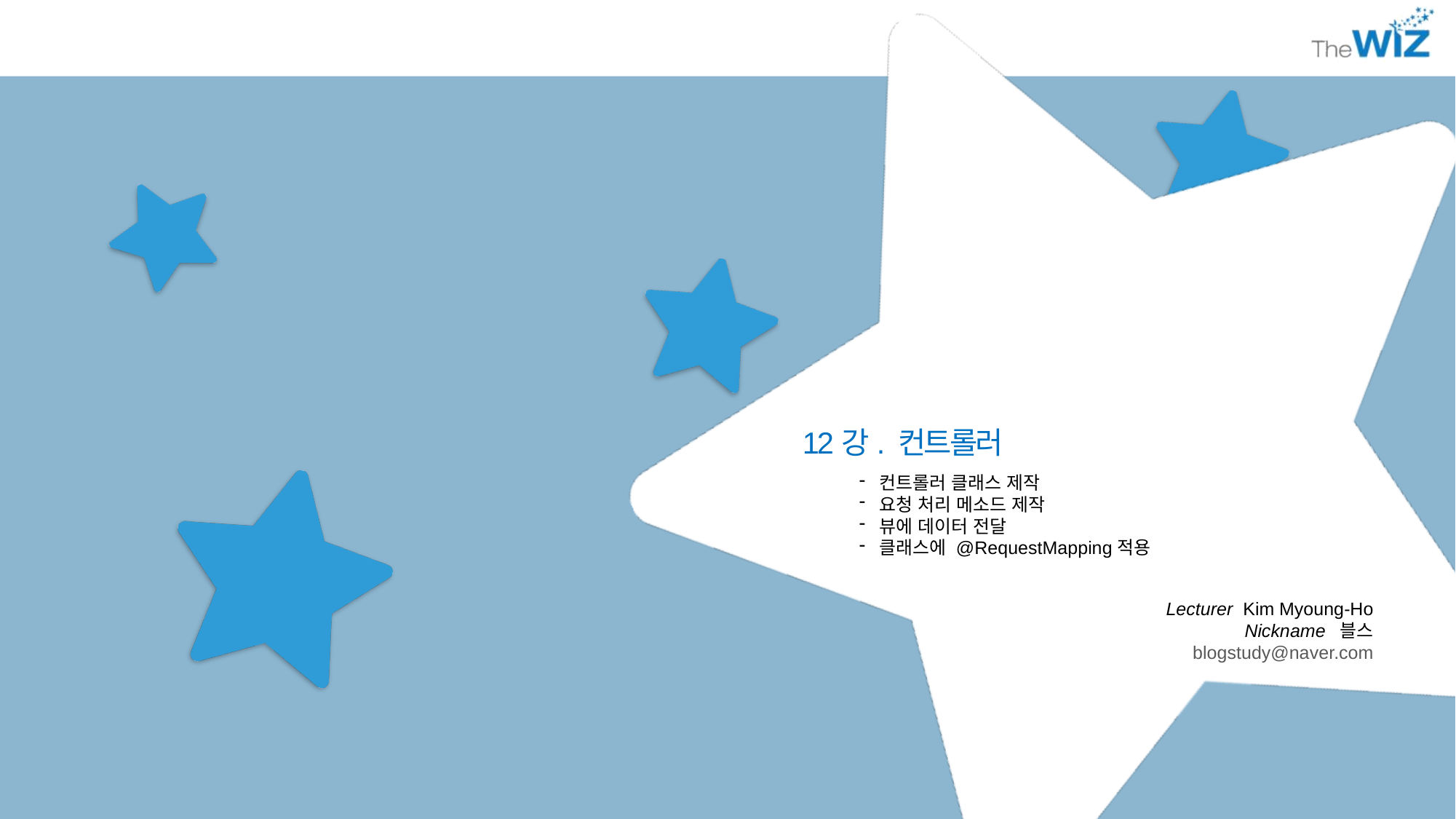

12강. 컨트롤러
컨트롤러 클래스 제작
요청 처리 메소드 제작
뷰에 데이터 전달
클래스에 @RequestMapping적용
Lecturer  Kim Myoung-Ho
Nickname  블스
blogstudy@naver.com